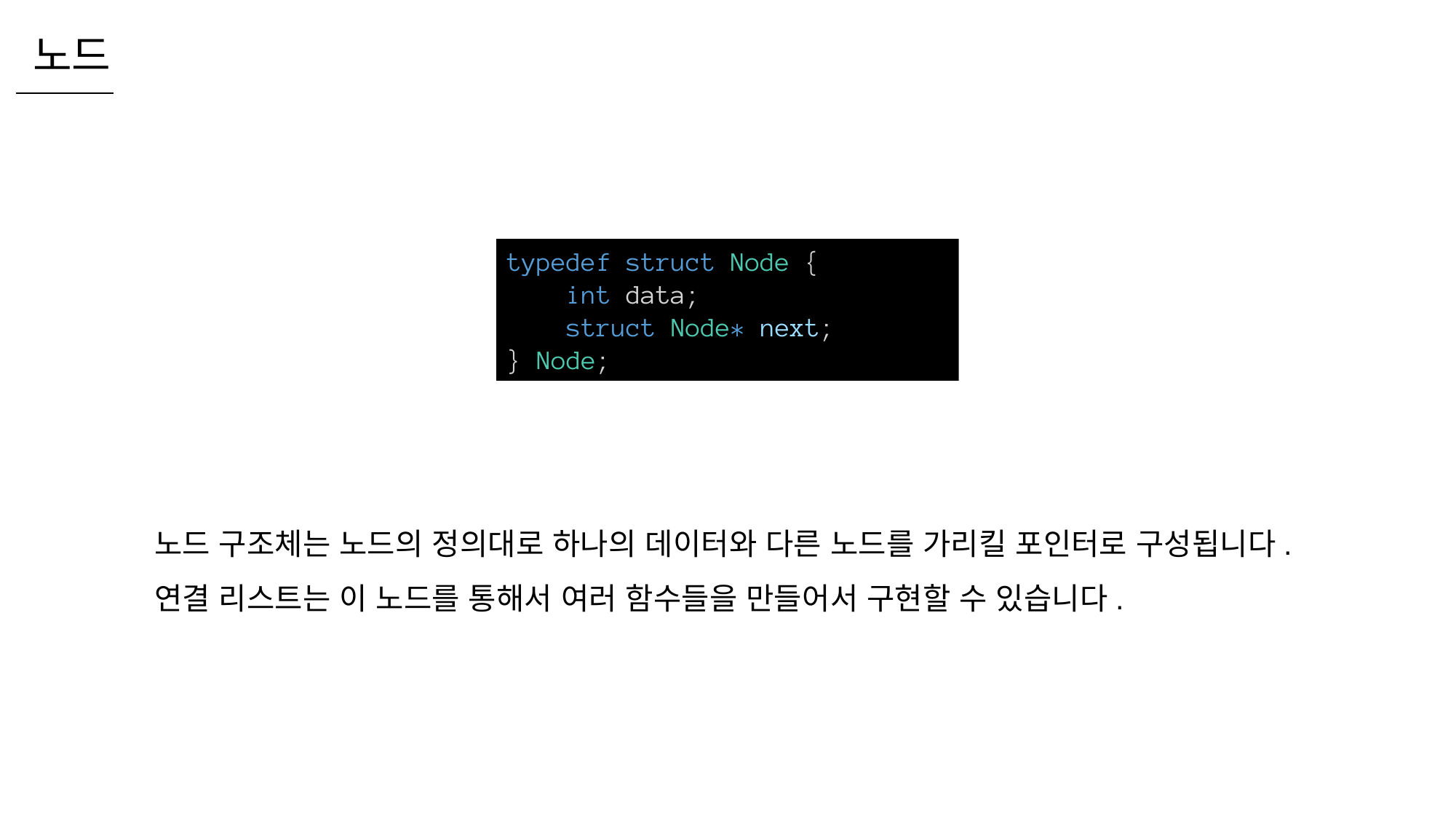

노드
typedef struct Node {
    int data;
    struct Node* next;
} Node;
노드 구조체는 노드의 정의대로 하나의 데이터와 다른 노드를 가리킬 포인터로 구성됩니다.
연결 리스트는 이 노드를 통해서 여러 함수들을 만들어서 구현할 수 있습니다.